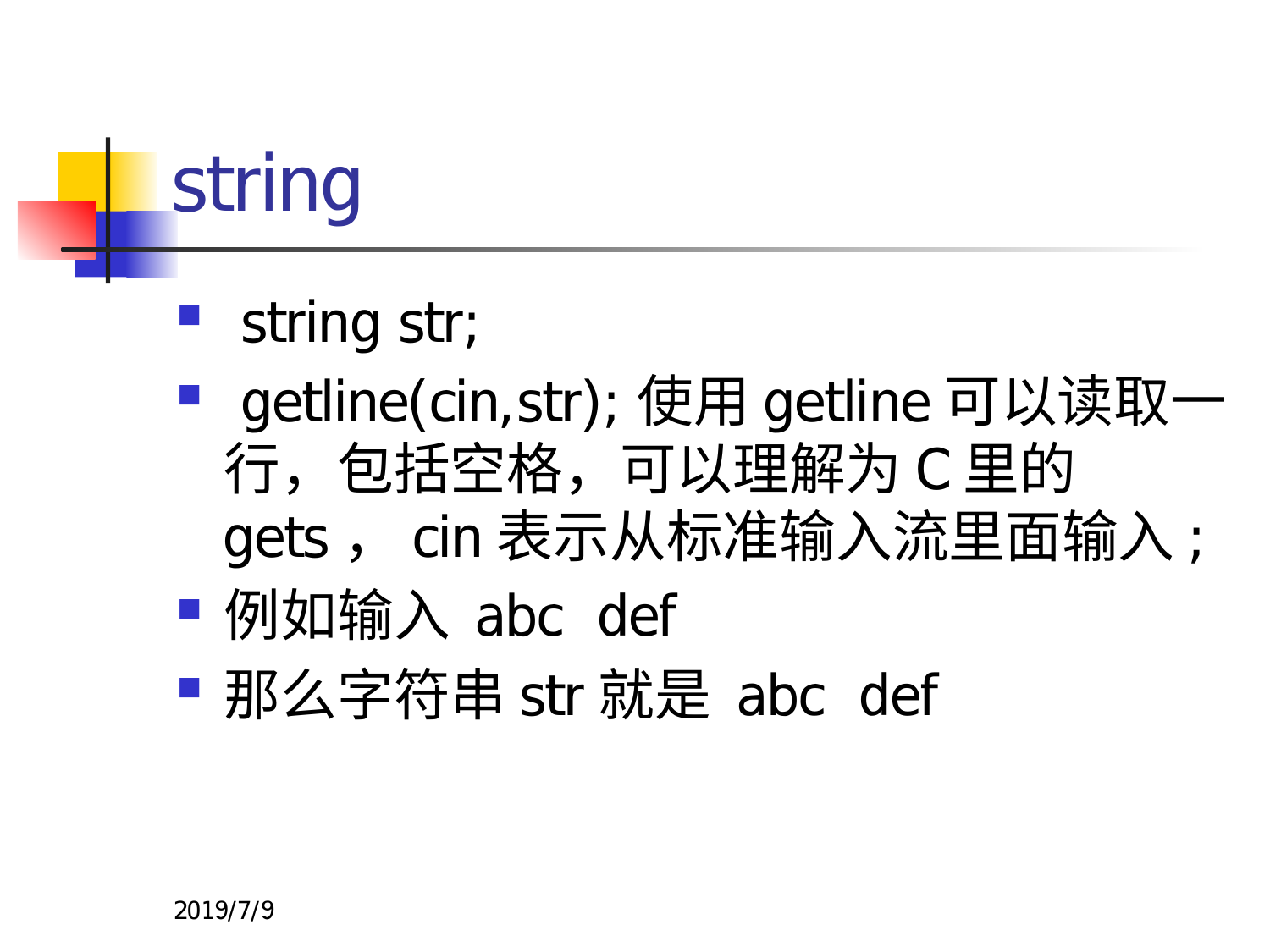

# string
 string str;
 getline(cin,str);使用getline可以读取一行，包括空格，可以理解为C里的gets，cin表示从标准输入流里面输入;
例如输入 abc  def
那么字符串str就是 abc  def
2019/7/9